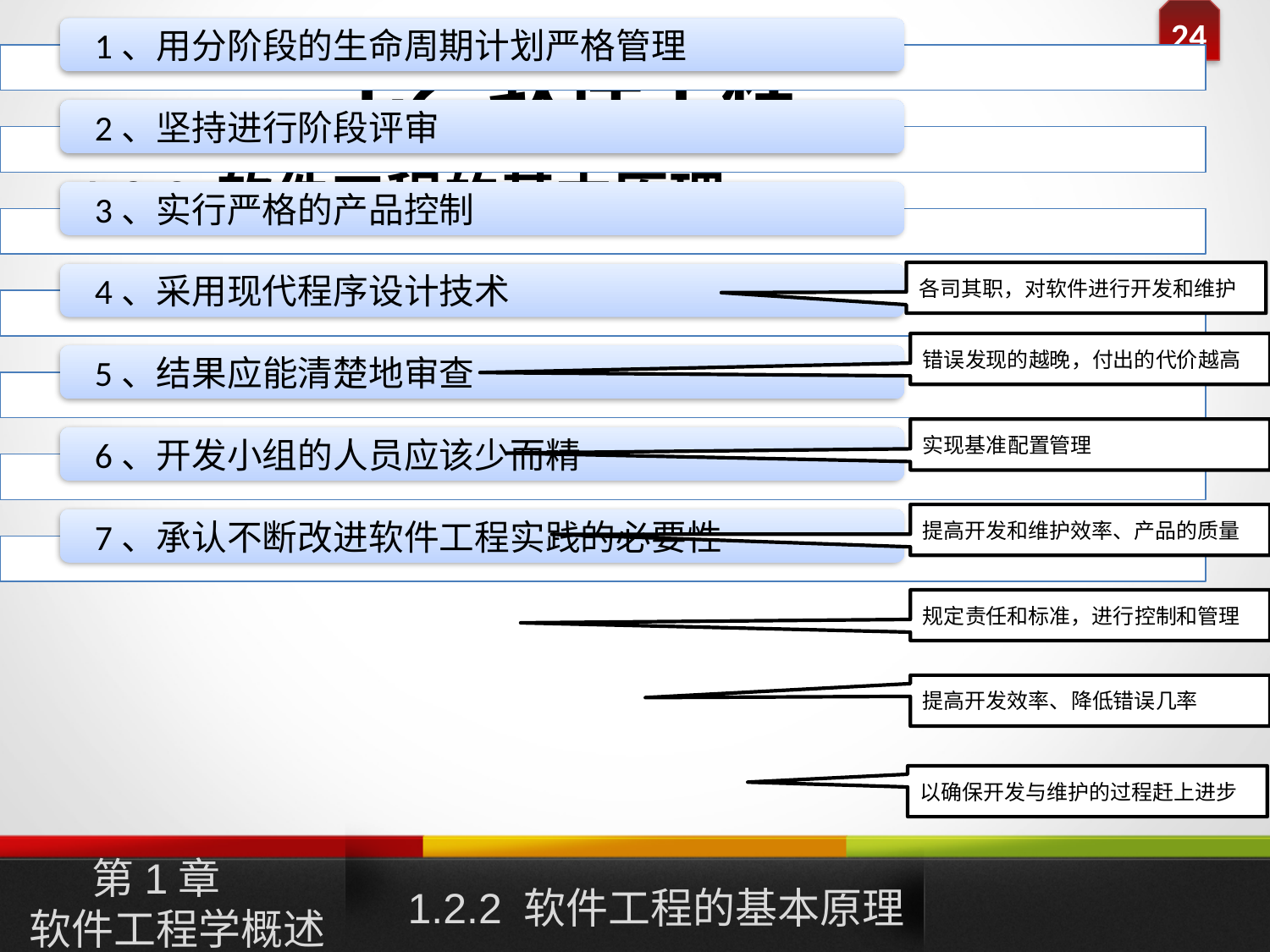

1.2 软件工程
1.2.2 软件工程的基本原理

1、用分阶段的生命周期计划严格管理

2、坚持进行阶段评审

3、实行严格的产品控制

4、采用现代程序设计技术

5、结果应能清楚地审查

6、开发小组的人员应该少而精

7、承认不断改进软件工程实践的必要性
各司其职，对软件进行开发和维护
错误发现的越晚，付出的代价越高
实现基准配置管理
提高开发和维护效率、产品的质量
规定责任和标准，进行控制和管理
提高开发效率、降低错误几率
以确保开发与维护的过程赶上进步
1.2.2 软件工程的基本原理